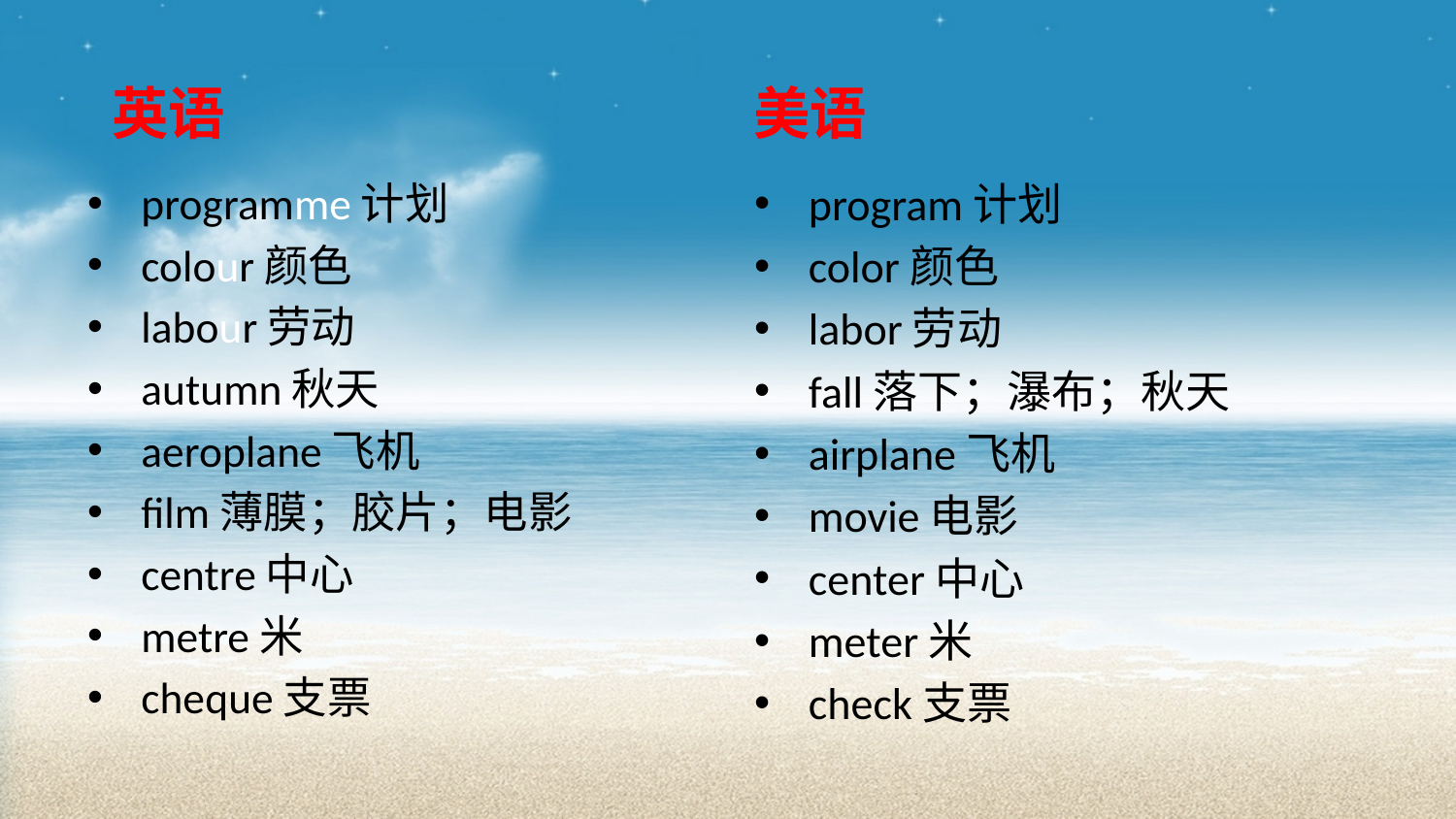

英语
美语
programme计划
colour颜色
labour劳动
autumn秋天
aeroplane飞机
film薄膜；胶片；电影
centre中心
metre米
cheque支票

program计划
color颜色
labor劳动
fall落下；瀑布；秋天
airplane飞机
movie电影
center中心
meter米
check支票